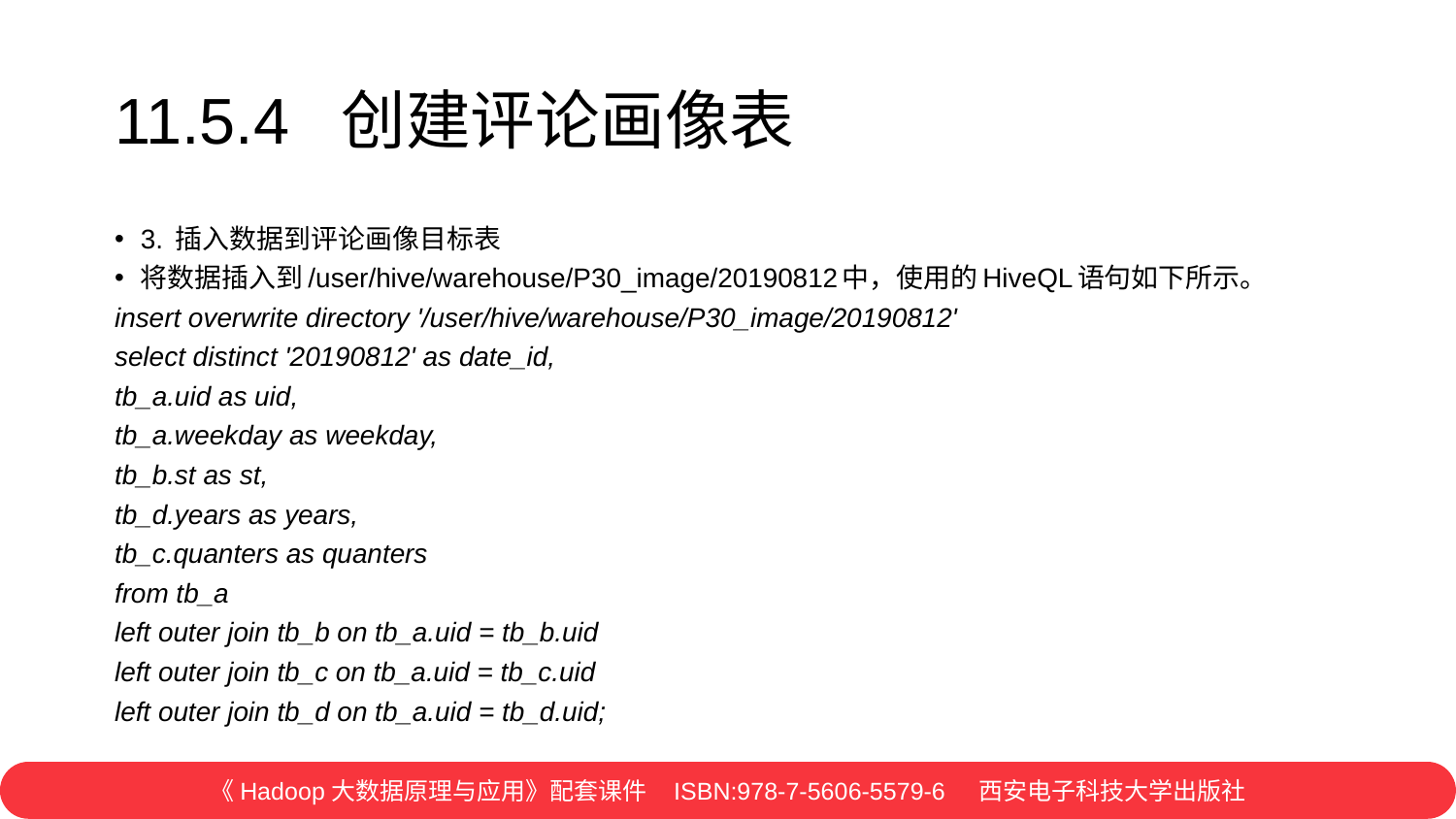

# 11.5.4  创建评论画像表
3. 插入数据到评论画像目标表
将数据插入到/user/hive/warehouse/P30_image/20190812中，使用的HiveQL语句如下所示。
insert overwrite directory '/user/hive/warehouse/P30_image/20190812'
select distinct '20190812' as date_id,
tb_a.uid as uid,
tb_a.weekday as weekday,
tb_b.st as st,
tb_d.years as years,
tb_c.quanters as quanters
from tb_a
left outer join tb_b on tb_a.uid = tb_b.uid
left outer join tb_c on tb_a.uid = tb_c.uid
left outer join tb_d on tb_a.uid = tb_d.uid;